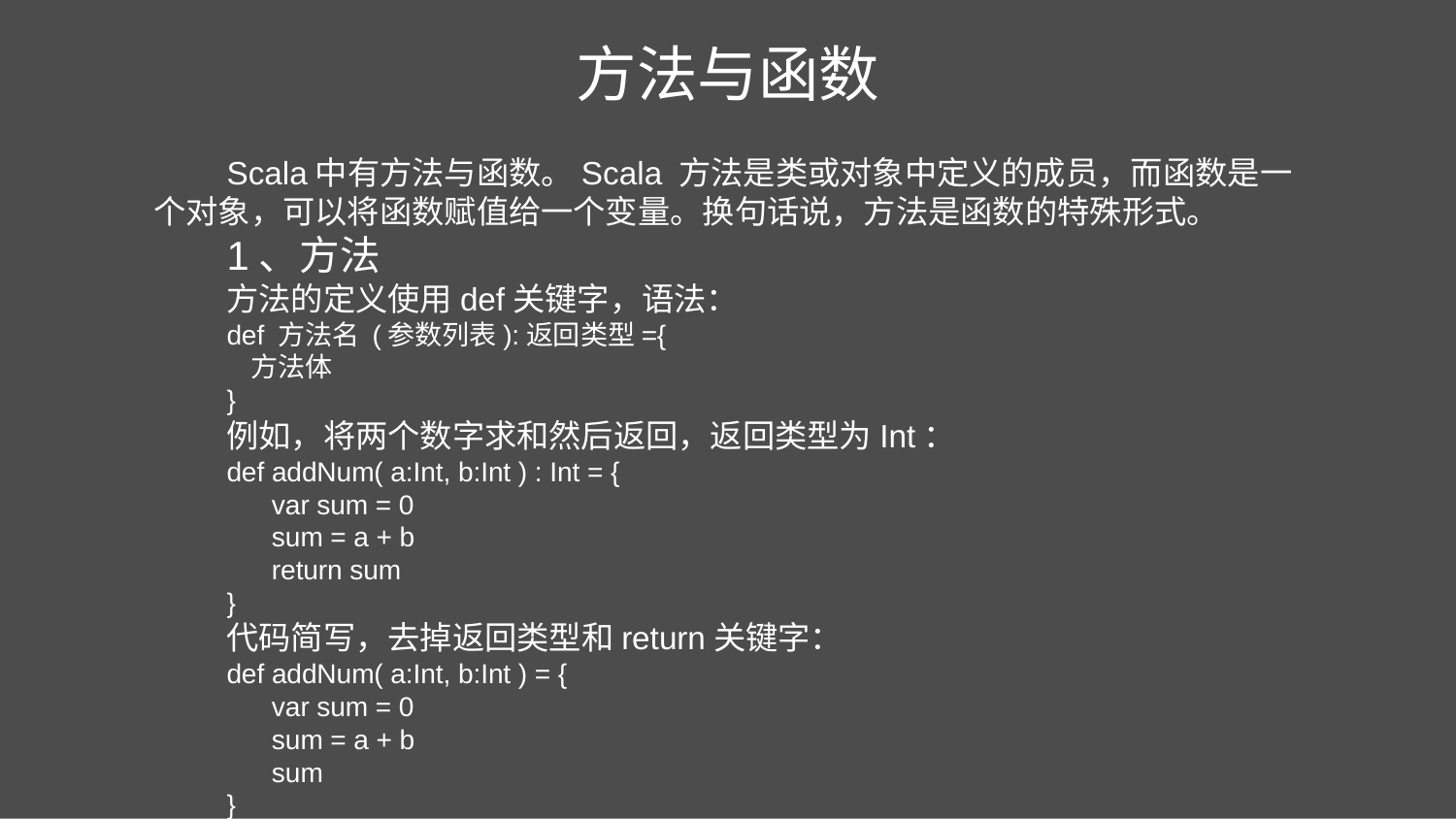

方法与函数

Scala中有方法与函数。Scala 方法是类或对象中定义的成员，而函数是一个对象，可以将函数赋值给一个变量。换句话说，方法是函数的特殊形式。
1、方法
方法的定义使用def关键字，语法：
def 方法名 (参数列表):返回类型={
   方法体
}
例如，将两个数字求和然后返回，返回类型为Int：
def addNum( a:Int, b:Int ) : Int = {
      var sum = 0
      sum = a + b
      return sum
}
代码简写，去掉返回类型和return关键字：
def addNum( a:Int, b:Int ) = {
      var sum = 0
      sum = a + b
      sum
}